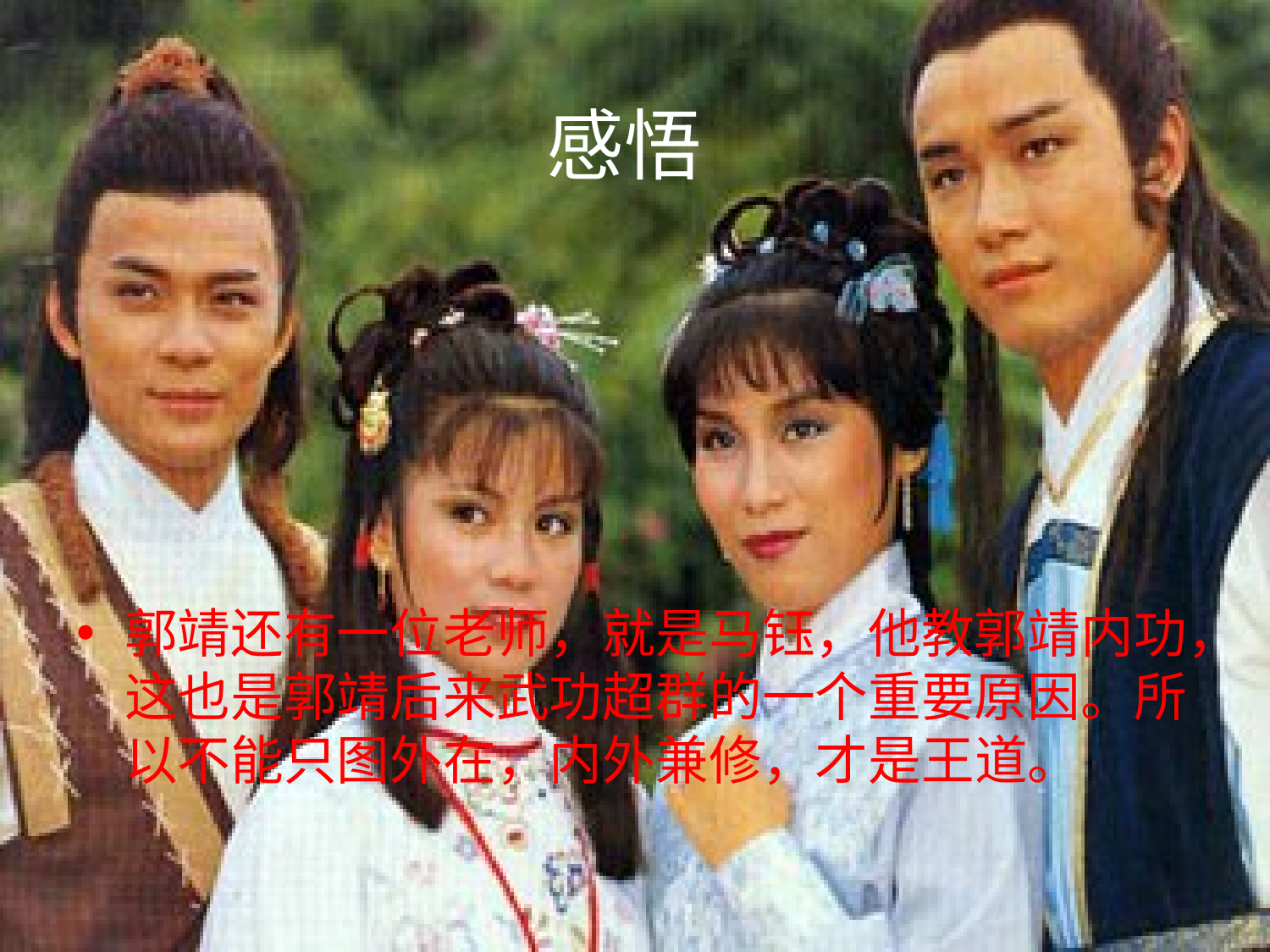

# 感悟

郭靖还有一位老师，就是马钰，他教郭靖内功，这也是郭靖后来武功超群的一个重要原因。所以不能只图外在，内外兼修，才是王道。